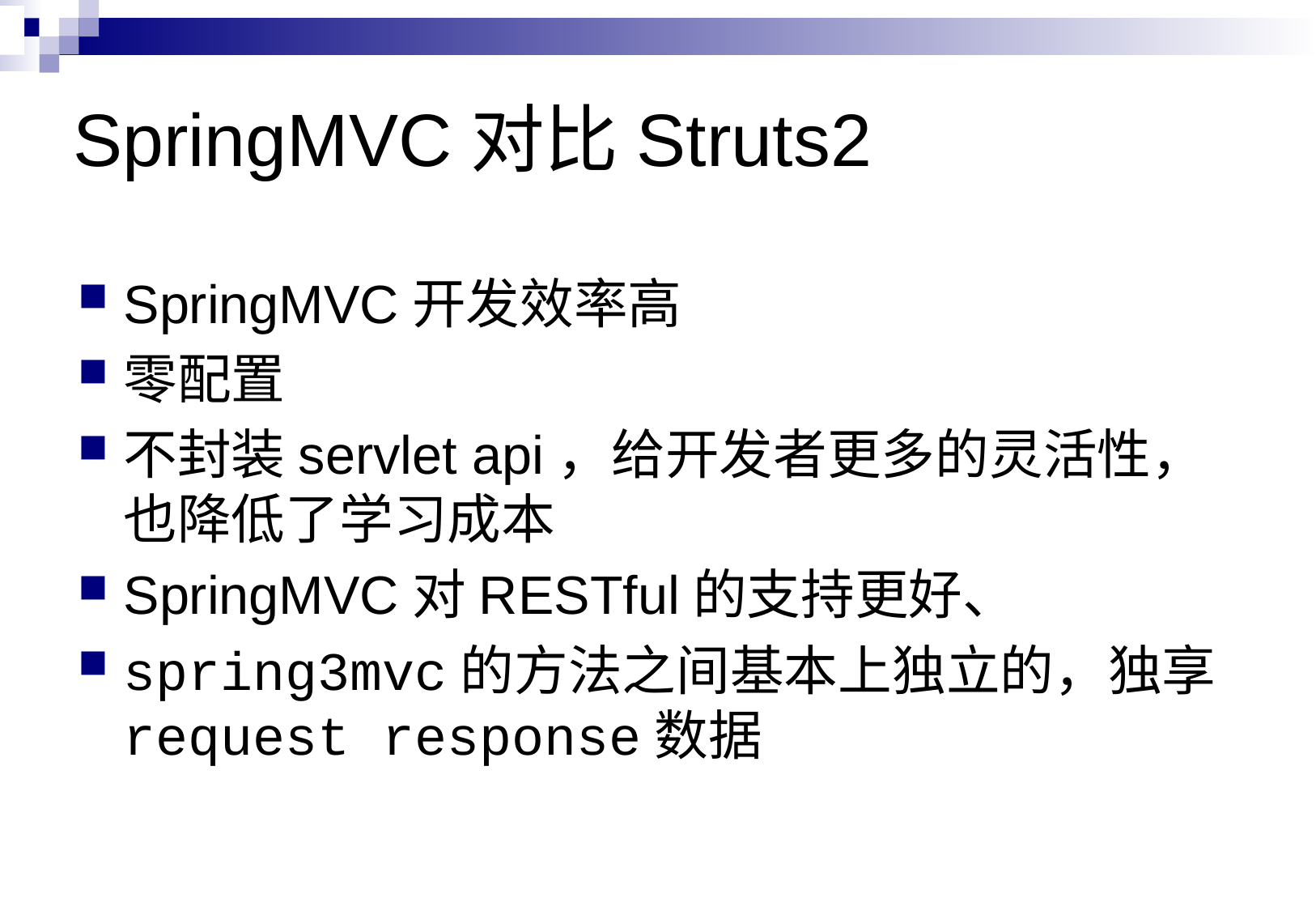

# SpringMVC对比Struts2
SpringMVC开发效率高
零配置
不封装servlet api，给开发者更多的灵活性，也降低了学习成本
SpringMVC对RESTful的支持更好、
spring3mvc的方法之间基本上独立的，独享request response数据